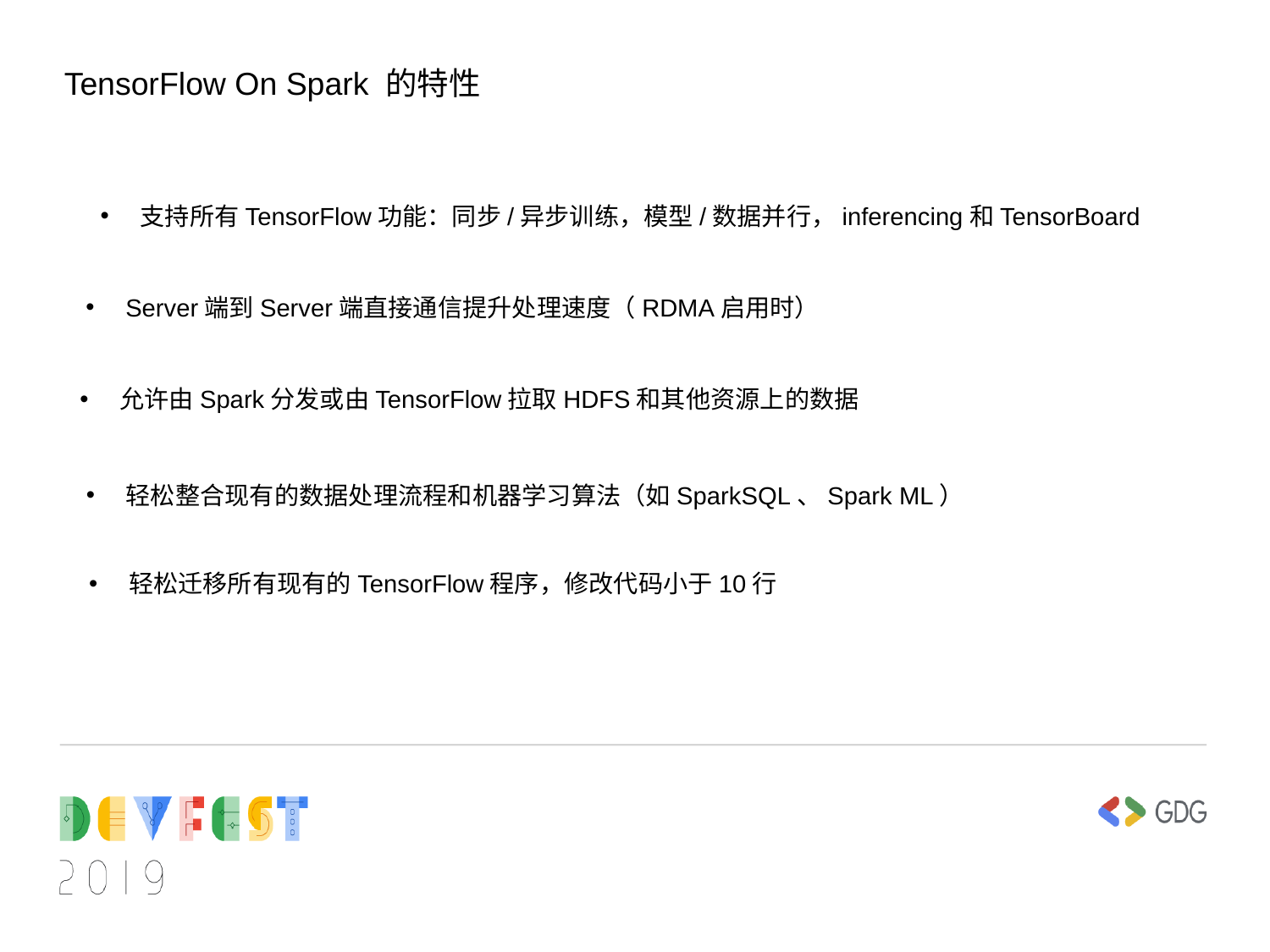

TensorFlow On Spark 的特性
支持所有TensorFlow功能：同步/异步训练，模型/数据并行，inferencing和TensorBoard
Server端到Server端直接通信提升处理速度（RDMA启用时）
允许由Spark分发或由TensorFlow拉取HDFS和其他资源上的数据
轻松整合现有的数据处理流程和机器学习算法（如SparkSQL、Spark ML）
轻松迁移所有现有的TensorFlow程序，修改代码小于10行